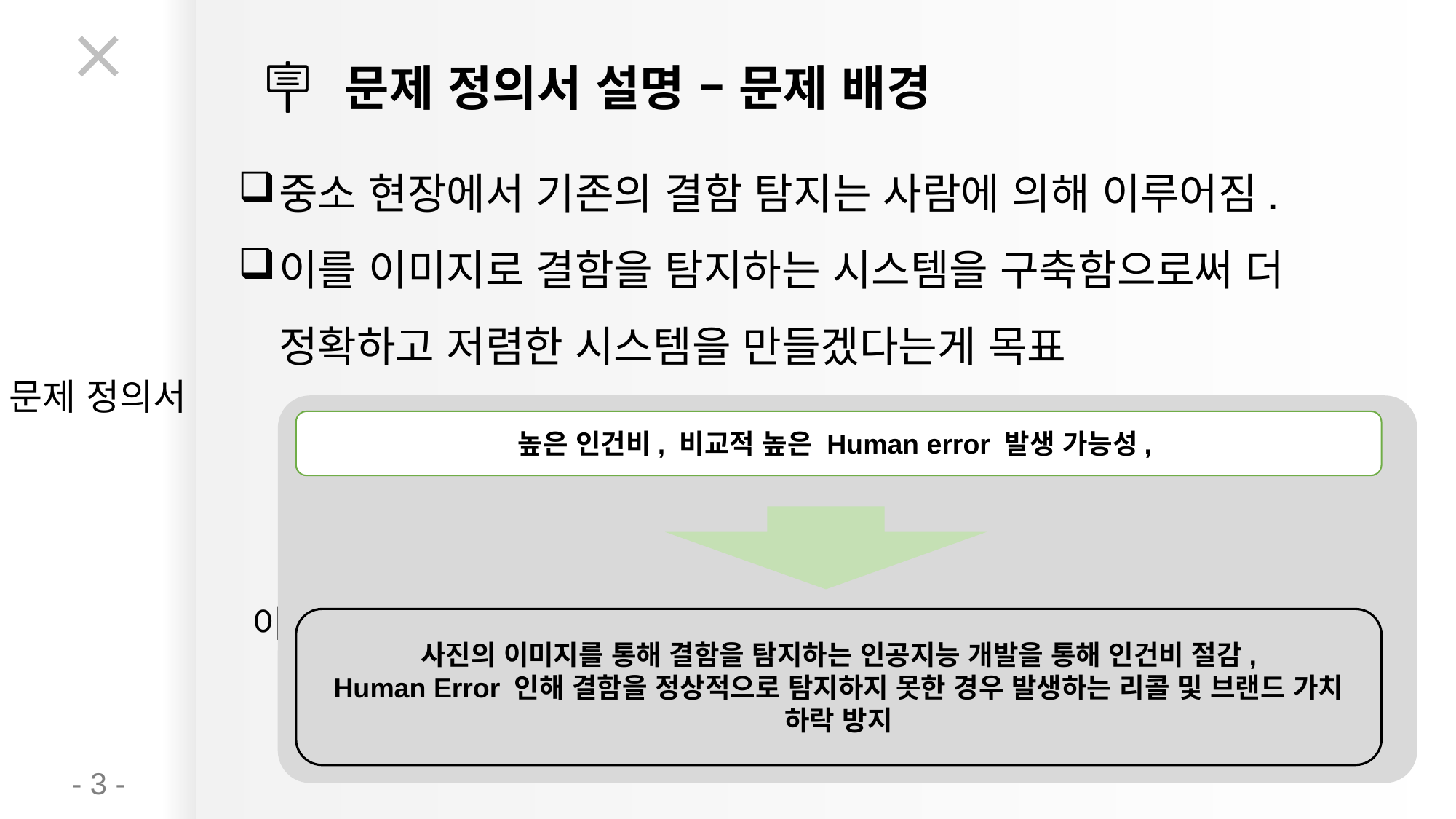

🪧
문제 정의서 설명 – 문제 배경
중소 현장에서 기존의 결함 탐지는 사람에 의해 이루어짐.
이를 이미지로 결함을 탐지하는 시스템을 구축함으로써 더 정확하고 저렴한 시스템을 만들겠다는게 목표
문제 정의서

높은 인건비, 비교적 높은 Human error 발생 가능성,
사진의 이미지를 통해 결함을 탐지하는 인공지능 개발을 통해 인건비 절감,
Human Error 인해 결함을 정상적으로 탐지하지 못한 경우 발생하는 리콜 및 브랜드 가치 하락 방지
이를 통해 최종적으로 브랜드의
- 3 -